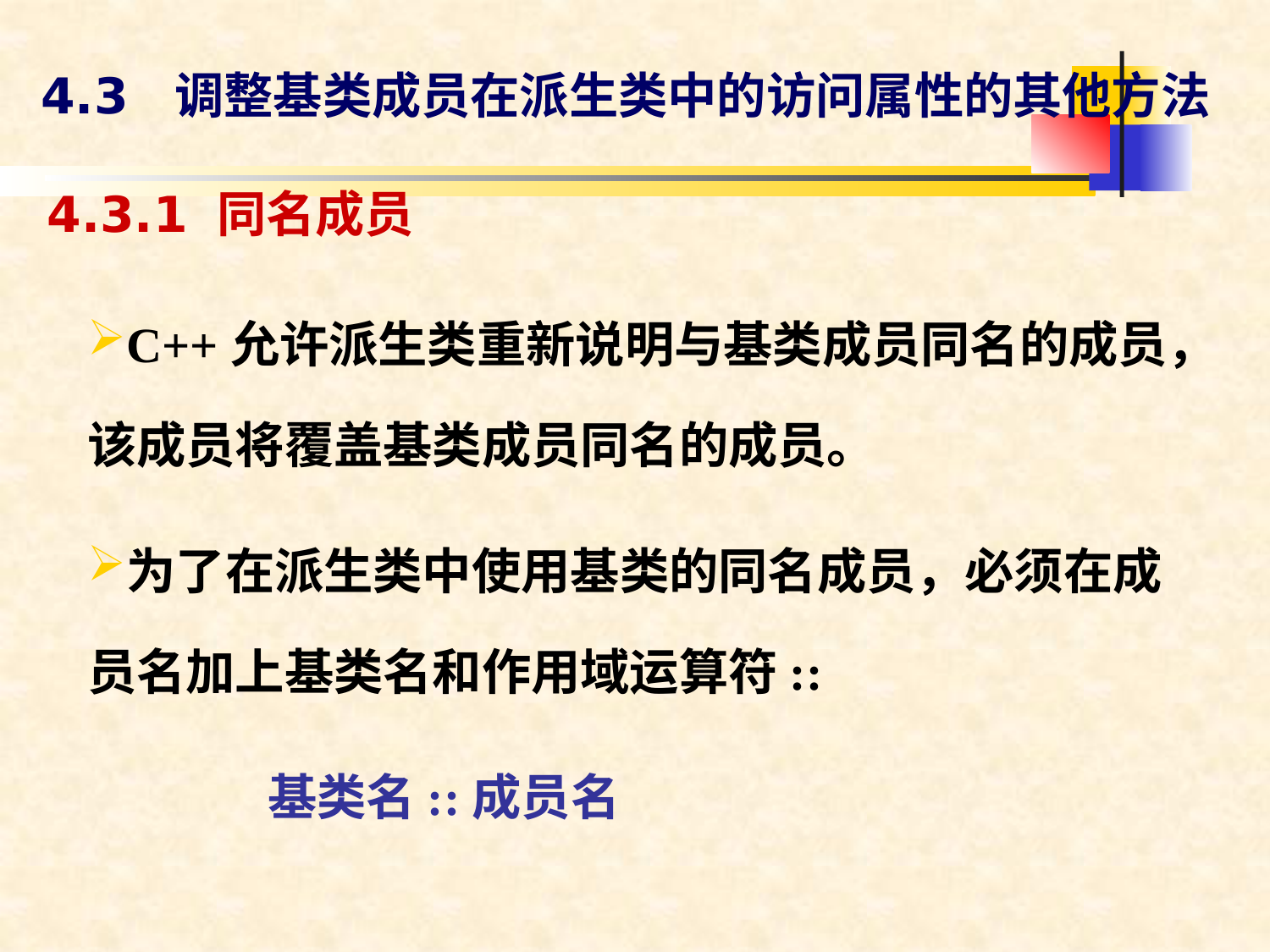

4.3  调整基类成员在派生类中的访问属性的其他方法
4.3.1 同名成员
C++允许派生类重新说明与基类成员同名的成员，该成员将覆盖基类成员同名的成员。
为了在派生类中使用基类的同名成员，必须在成员名加上基类名和作用域运算符::
               基类名::成员名